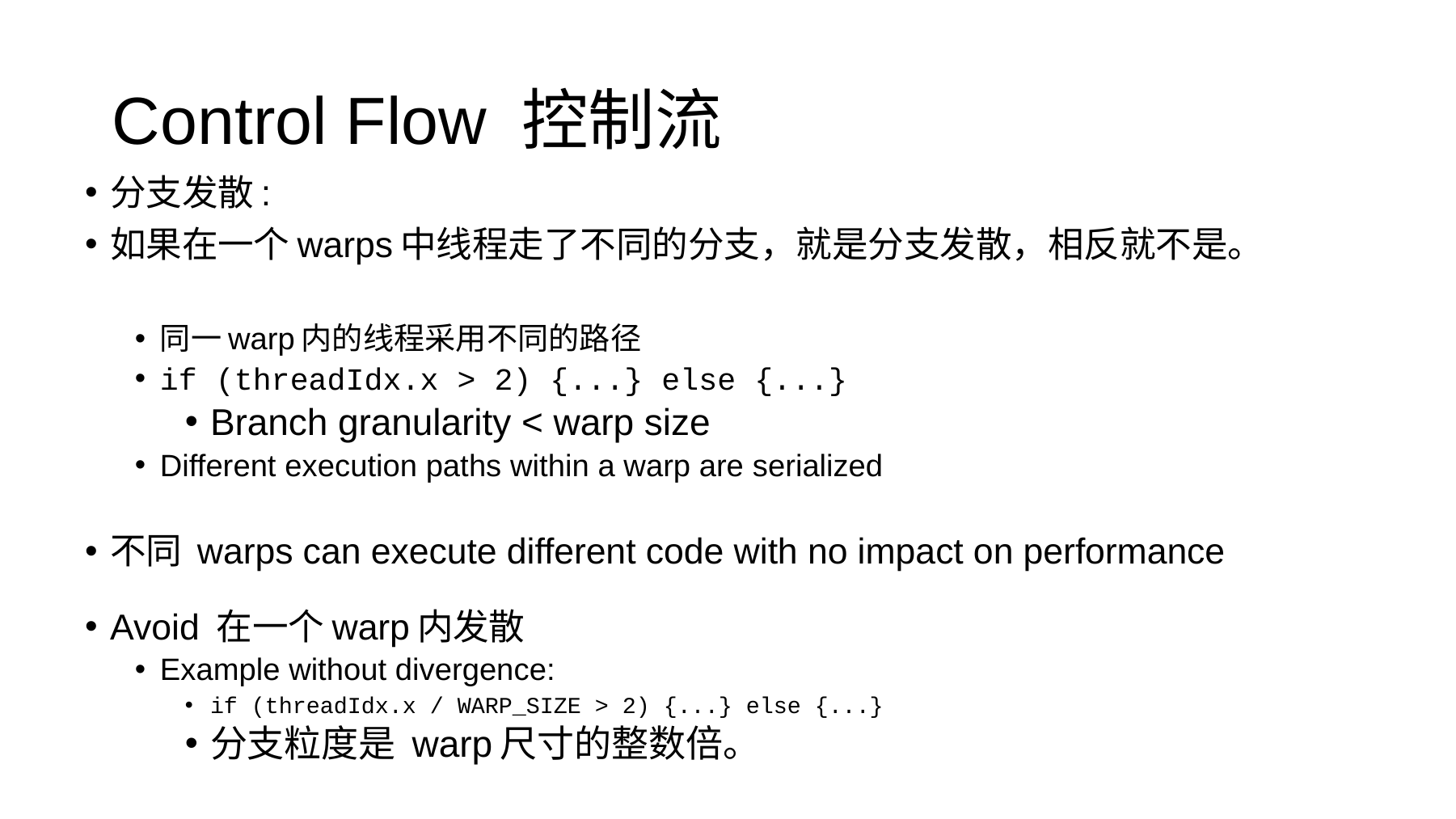

# Control Flow 控制流
分支发散:
如果在一个warps中线程走了不同的分支，就是分支发散，相反就不是。

同一warp内的线程采用不同的路径
if (threadIdx.x > 2) {...} else {...}
Branch granularity < warp size
Different execution paths within a warp are serialized

不同 warps can execute different code with no impact on performance

Avoid 在一个warp内发散
Example without divergence:
if (threadIdx.x / WARP_SIZE > 2) {...} else {...}
分支粒度是 warp尺寸的整数倍。